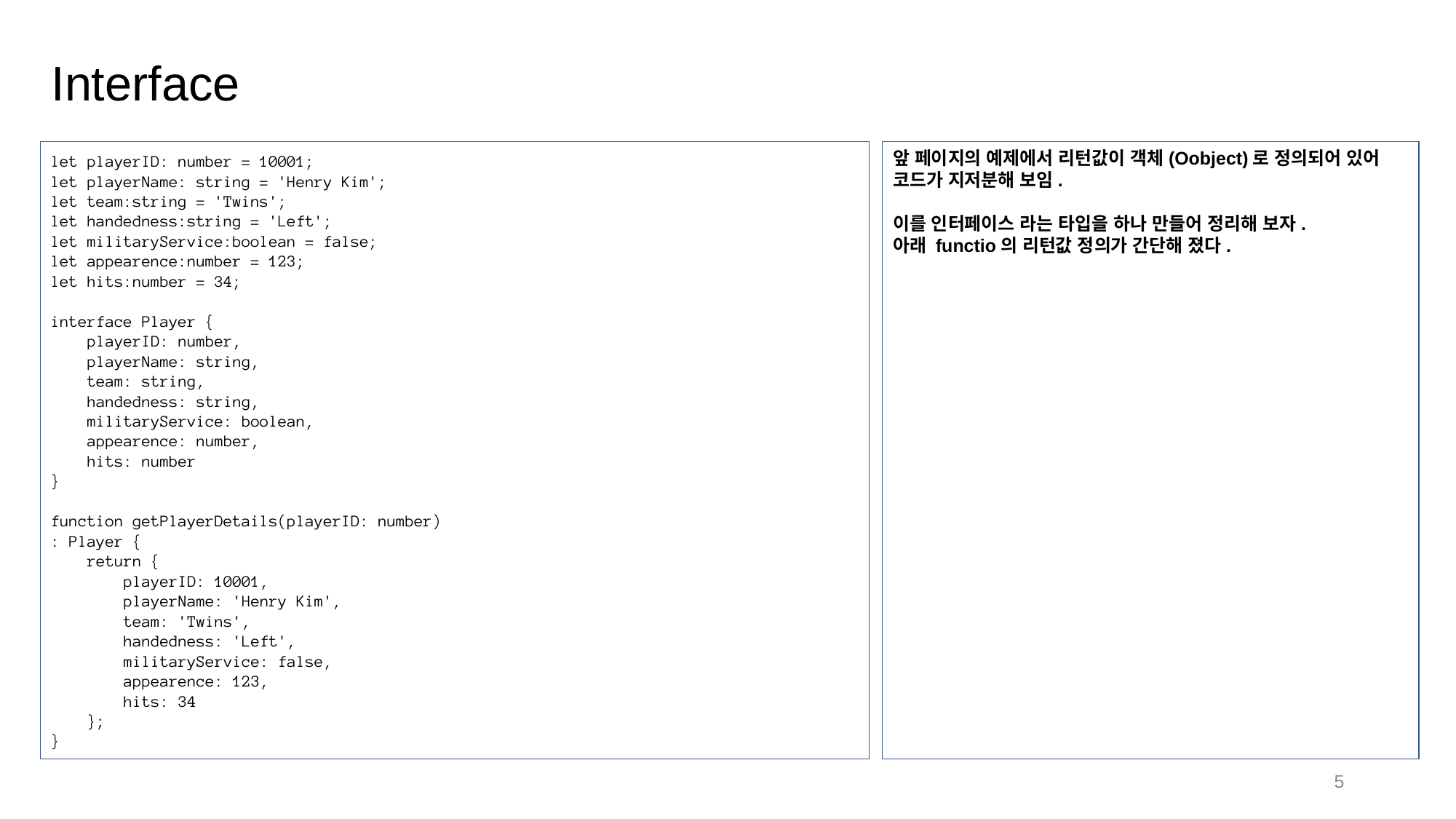

# Interface
let playerID: number = 10001;
let playerName: string = 'Henry Kim';
let team:string = 'Twins';
let handedness:string = 'Left';
let militaryService:boolean = false;
let appearence:number = 123;
let hits:number = 34;

interface Player {
    playerID: number,
    playerName: string,
    team: string,
    handedness: string,
    militaryService: boolean,
    appearence: number,
    hits: number
}

function getPlayerDetails(playerID: number)
: Player {
    return {
        playerID: 10001,
        playerName: 'Henry Kim',
        team: 'Twins',
        handedness: 'Left',
        militaryService: false,
        appearence: 123,
        hits: 34
    };
}
앞 페이지의 예제에서 리턴값이 객체(Oobject)로 정의되어 있어 코드가 지저분해 보임.

이를 인터페이스 라는 타입을 하나 만들어 정리해 보자.
아래 functio의 리턴값 정의가 간단해 졌다.
5